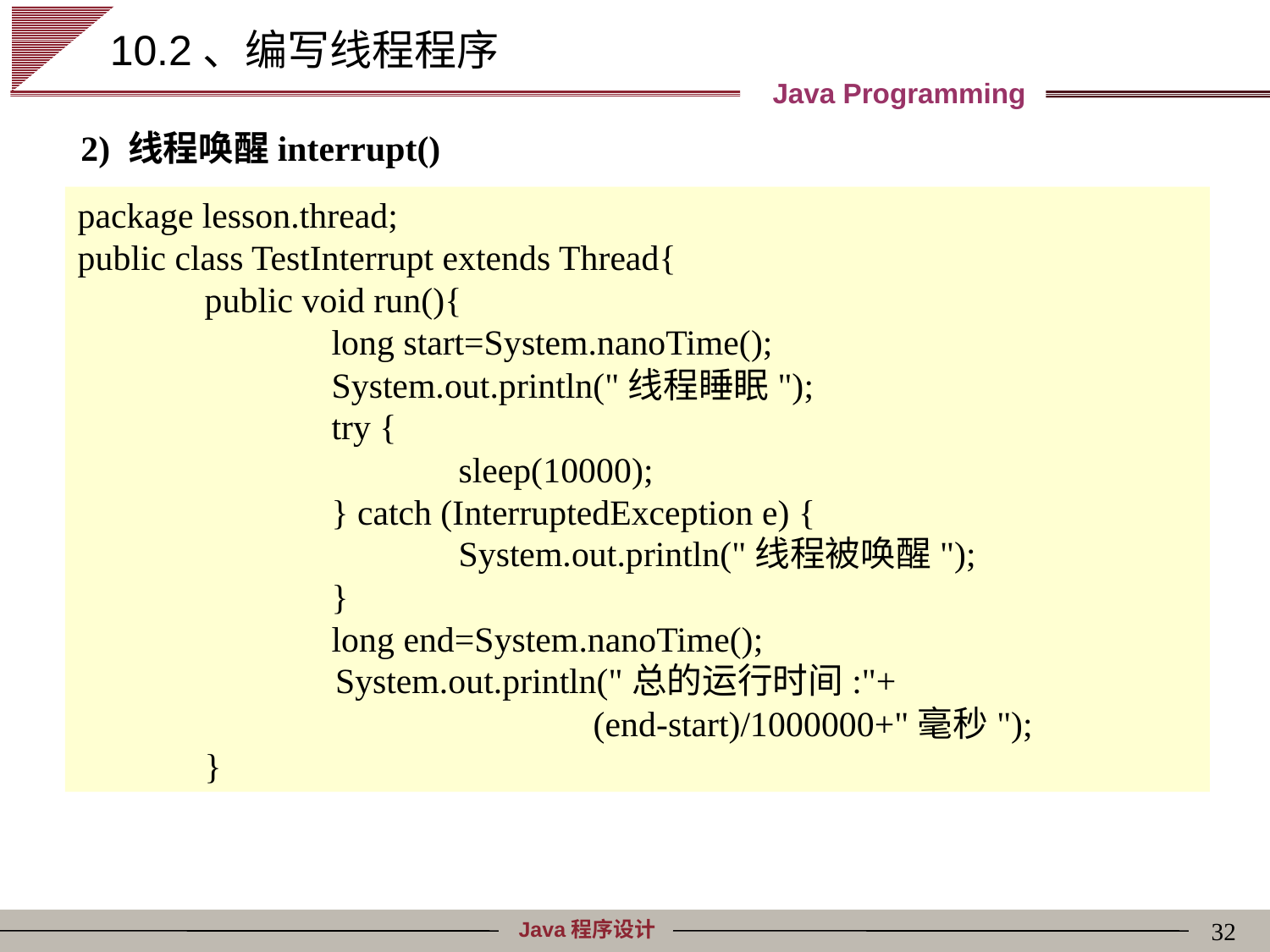

# 10.2、编写线程程序
2) 线程唤醒interrupt()

package lesson.thread;
public class TestInterrupt extends Thread{
	public void run(){
		long start=System.nanoTime();
		System.out.println("线程睡眠");
		try {
			sleep(10000);
		} catch (InterruptedException e) {
			System.out.println("线程被唤醒");
		}
		long end=System.nanoTime();
                             System.out.println("总的运行时间:"+
                                                          (end-start)/1000000+"毫秒");
	}